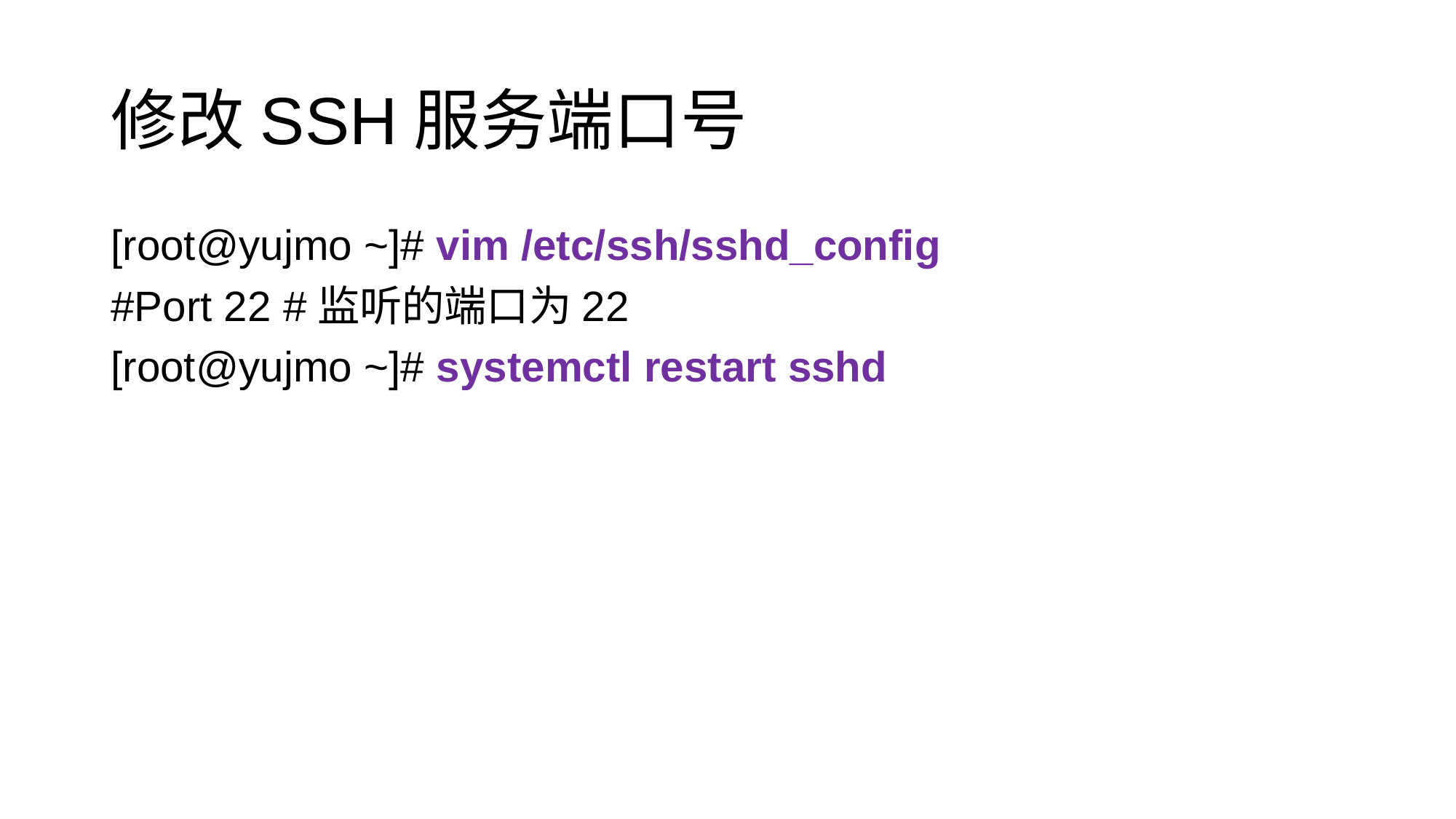

# 修改SSH服务端口号
[root@yujmo ~]# vim /etc/ssh/sshd_config
#Port 22 #监听的端口为22
[root@yujmo ~]# systemctl restart sshd